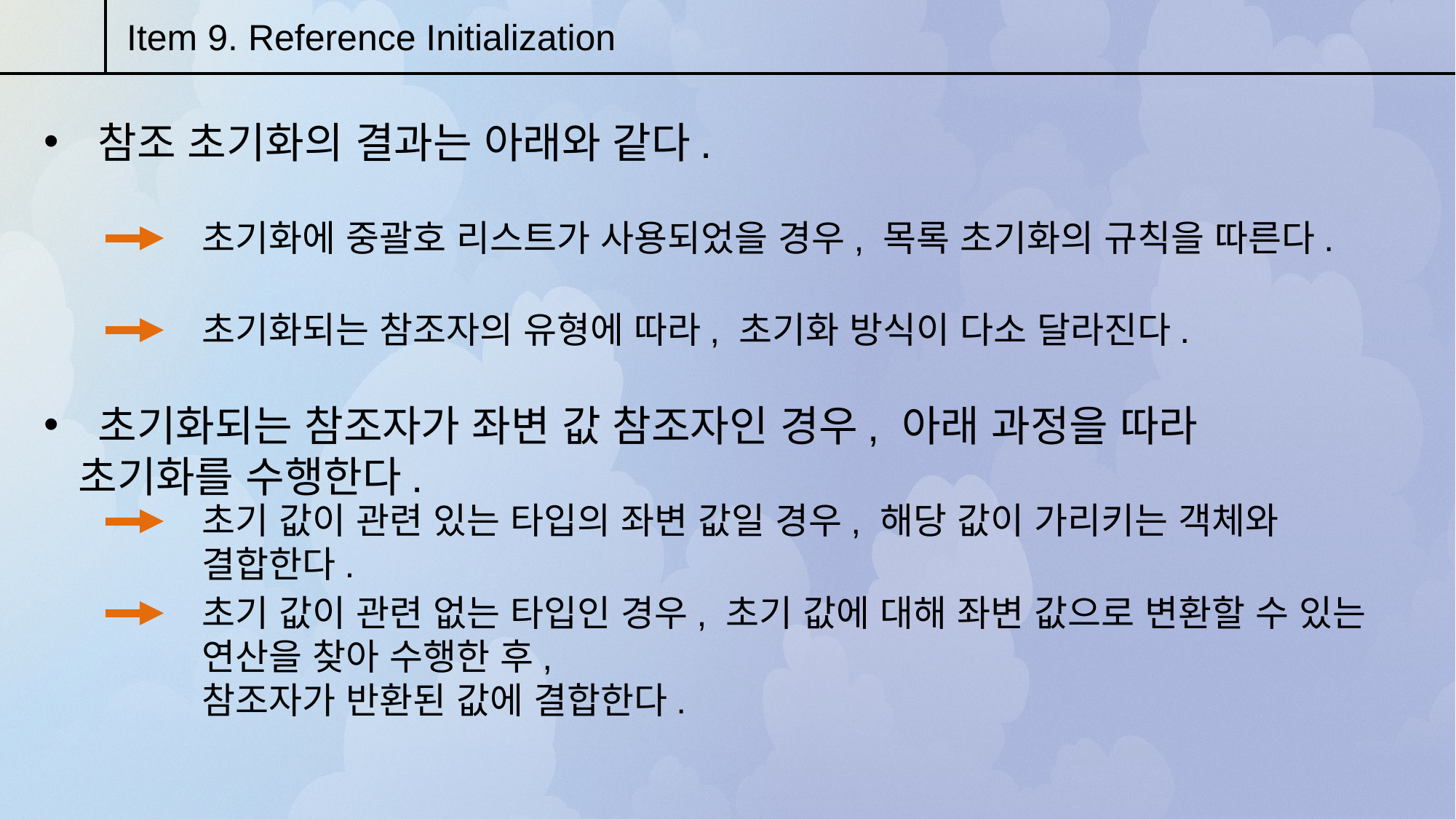

Item 9. Reference Initialization
 참조 초기화의 결과는 아래와 같다.
초기화에 중괄호 리스트가 사용되었을 경우, 목록 초기화의 규칙을 따른다.
초기화되는 참조자의 유형에 따라, 초기화 방식이 다소 달라진다.
 초기화되는 참조자가 좌변 값 참조자인 경우, 아래 과정을 따라 초기화를 수행한다.
초기 값이 관련 있는 타입의 좌변 값일 경우, 해당 값이 가리키는 객체와 결합한다.
초기 값이 관련 없는 타입인 경우, 초기 값에 대해 좌변 값으로 변환할 수 있는 연산을 찾아 수행한 후,
참조자가 반환된 값에 결합한다.